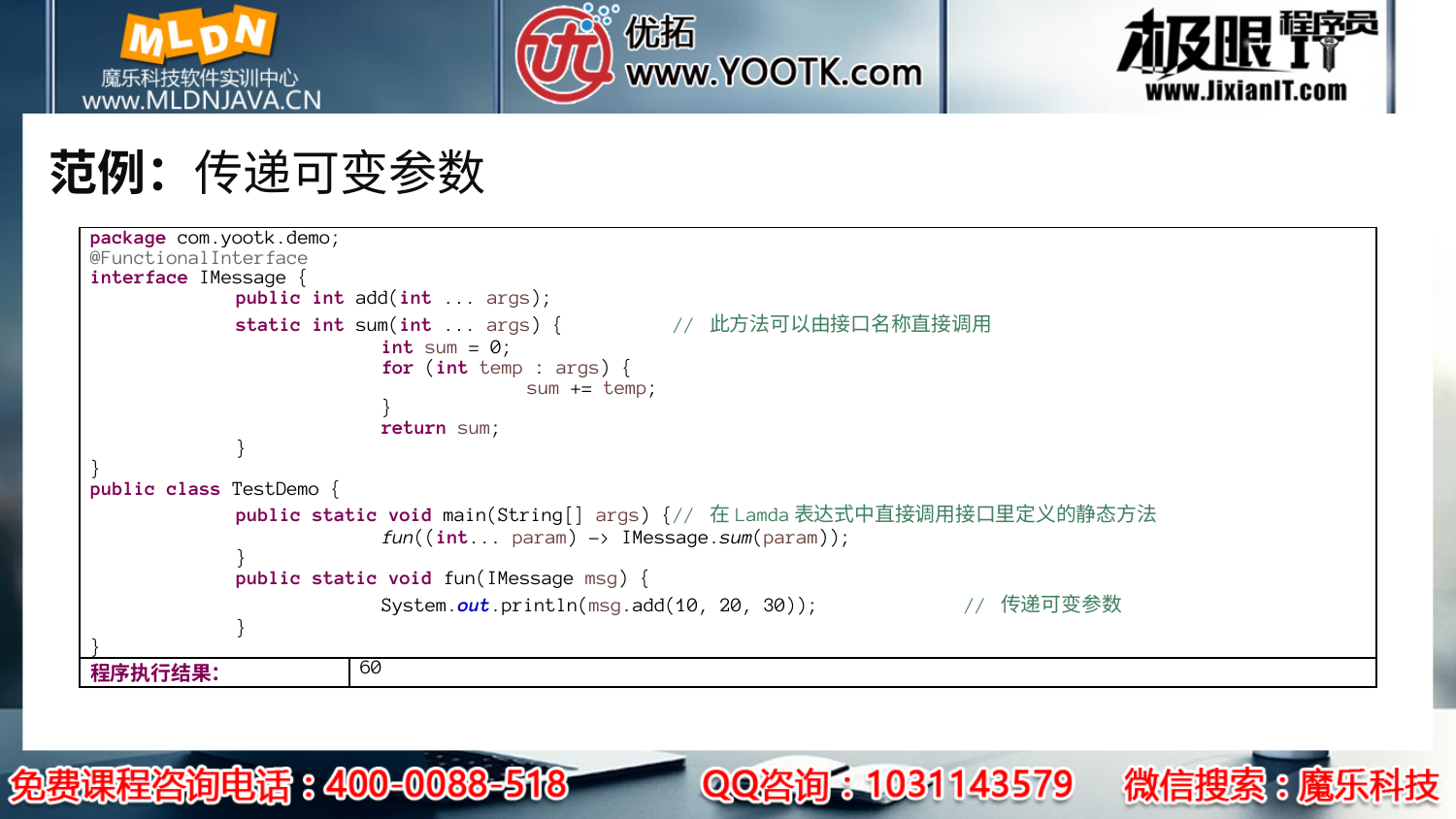

# 范例：传递可变参数
| package com.yootk.demo; @FunctionalInterface interface IMessage { public int add(int ... args); static int sum(int ... args) { // 此方法可以由接口名称直接调用 int sum = 0; for (int temp : args) { sum += temp; } return sum; } } public class TestDemo { public static void main(String[] args) {// 在Lamda表达式中直接调用接口里定义的静态方法 fun((int... param) -> IMessage.sum(param)); } public static void fun(IMessage msg) { System.out.println(msg.add(10, 20, 30)); // 传递可变参数 } } |  |
| --- | --- |
| 程序执行结果： | 60 |